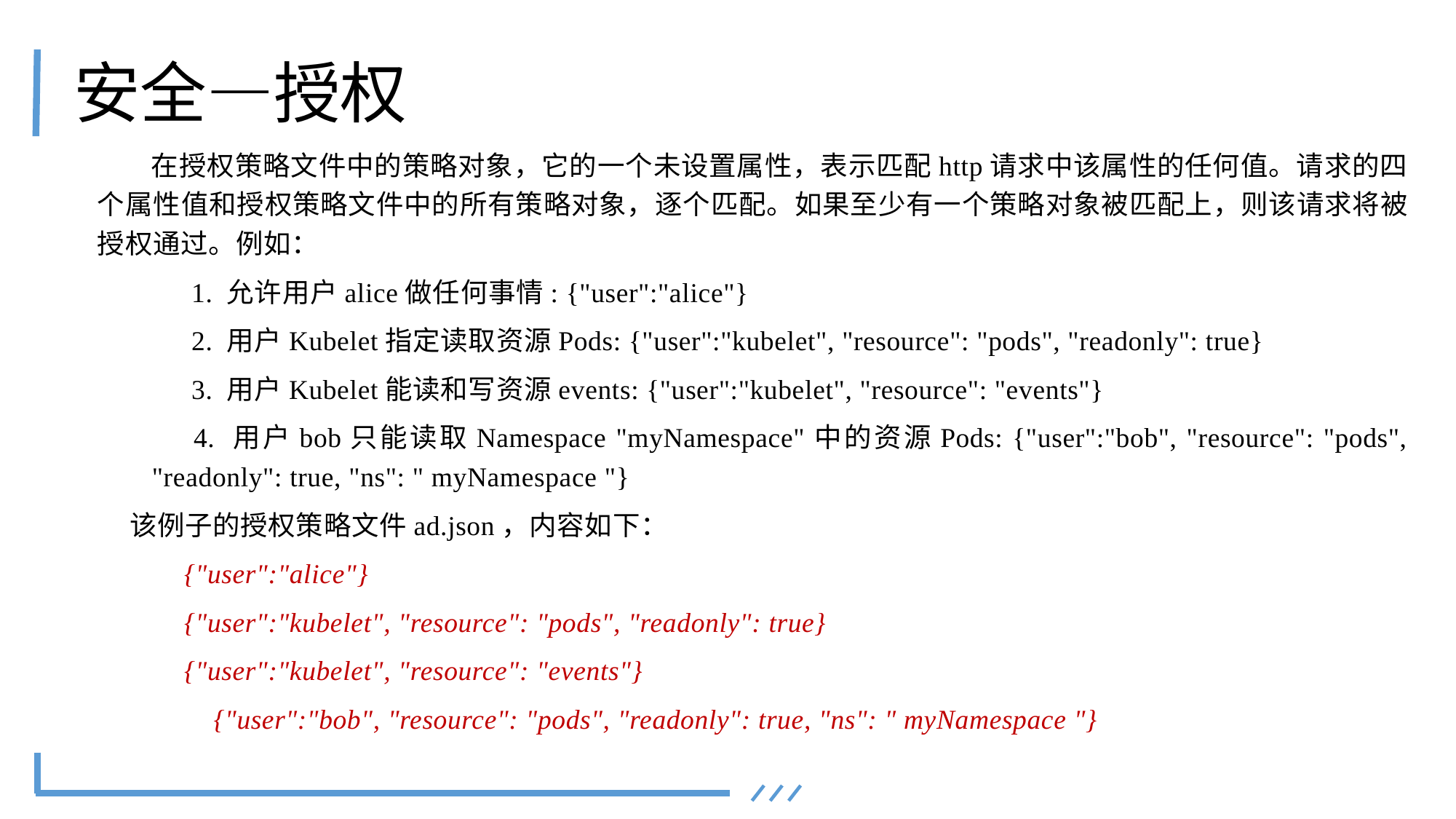

# 安全—授权
在授权策略文件中的策略对象，它的一个未设置属性，表示匹配http请求中该属性的任何值。请求的四个属性值和授权策略文件中的所有策略对象，逐个匹配。如果至少有一个策略对象被匹配上，则该请求将被授权通过。例如：
 1. 允许用户alice做任何事情: {"user":"alice"}
 2. 用户Kubelet指定读取资源Pods: {"user":"kubelet", "resource": "pods", "readonly": true}
 3. 用户Kubelet能读和写资源events: {"user":"kubelet", "resource": "events"}
 4. 用户bob只能读取Namespace "myNamespace"中的资源Pods: {"user":"bob", "resource": "pods", "readonly": true, "ns": " myNamespace "}
该例子的授权策略文件ad.json，内容如下：
{"user":"alice"}
{"user":"kubelet", "resource": "pods", "readonly": true}
{"user":"kubelet", "resource": "events"}
    {"user":"bob", "resource": "pods", "readonly": true, "ns": " myNamespace "}